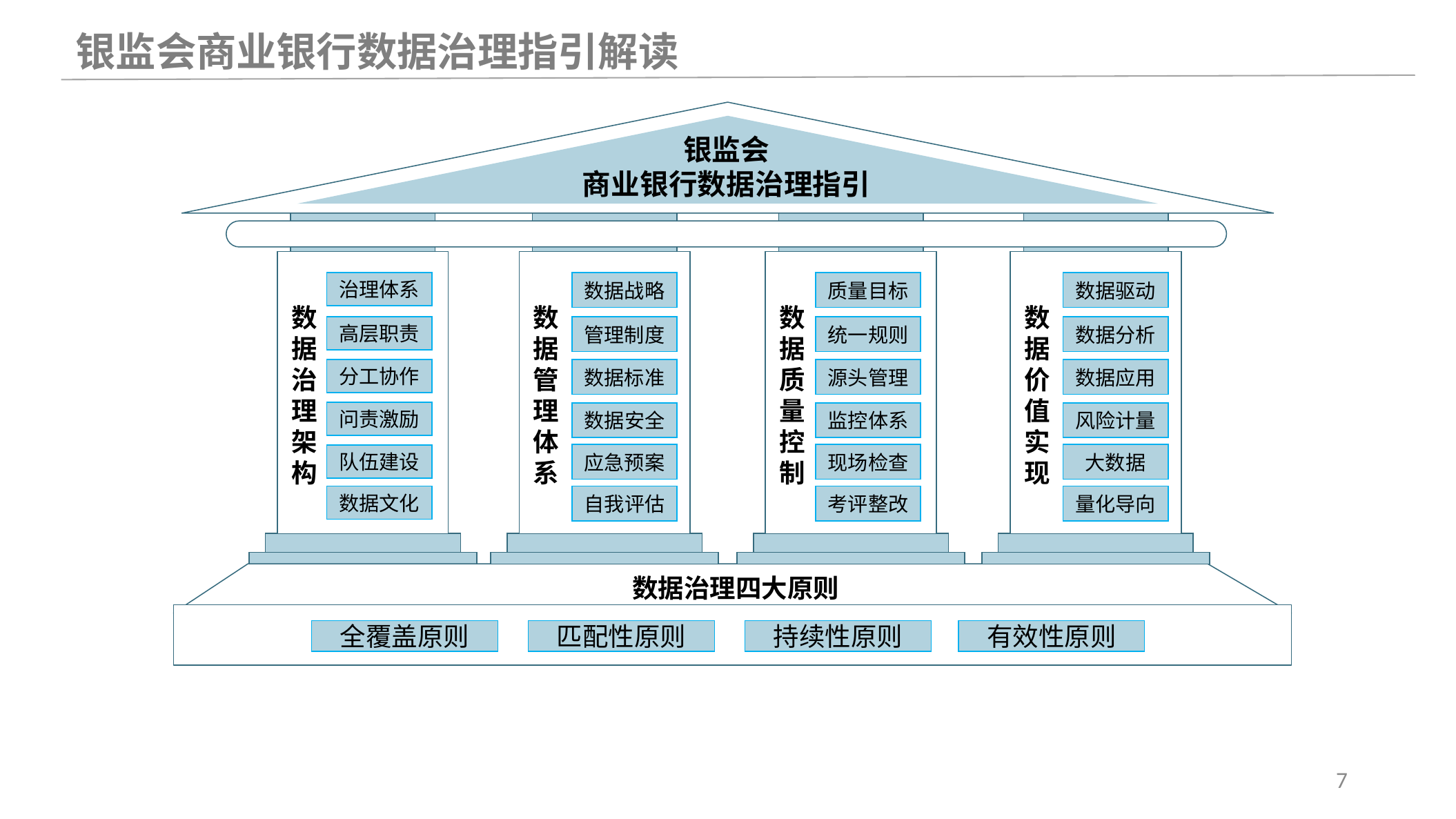

银监会商业银行数据治理指引解读

银监会
商业银行数据治理指引

治理体系
数据战略
质量目标
数据驱动
数据治理架构
数据管理
体系
数据质量控制
数据价值实现

高层职责
管理制度
统一规则
数据分析
分工协作
数据标准
源头管理
数据应用
问责激励
数据安全
监控体系
风险计量
应急预案
现场检查
大数据
队伍建设
数据文化
自我评估
考评整改
量化导向

数据治理四大原则

全覆盖原则
匹配性原则
持续性原则
有效性原则
7